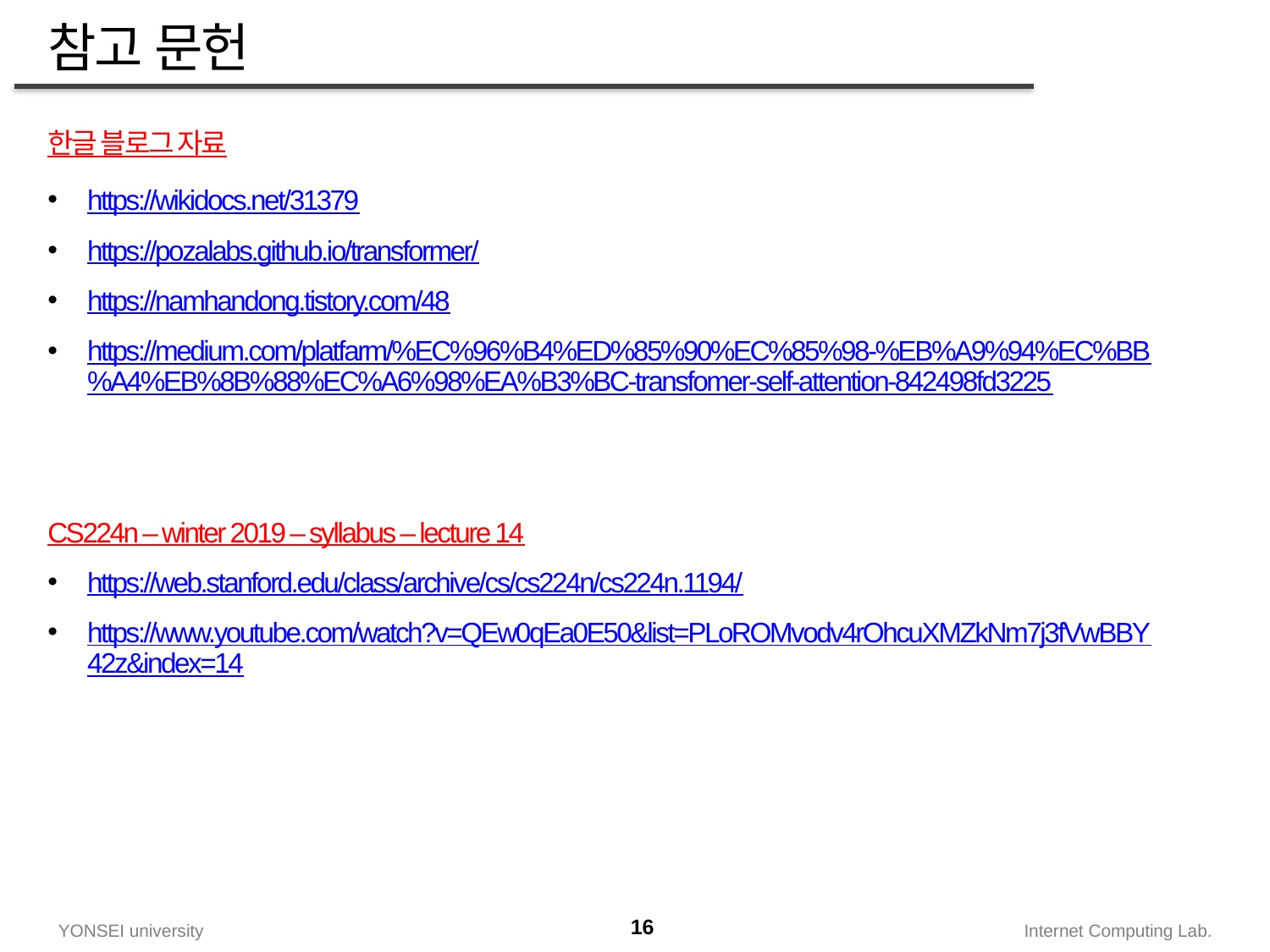

# 참고 문헌
한글 블로그 자료
https://wikidocs.net/31379
https://pozalabs.github.io/transformer/
https://namhandong.tistory.com/48
https://medium.com/platfarm/%EC%96%B4%ED%85%90%EC%85%98-%EB%A9%94%EC%BB%A4%EB%8B%88%EC%A6%98%EA%B3%BC-transfomer-self-attention-842498fd3225

CS224n – winter 2019 – syllabus – lecture 14
https://web.stanford.edu/class/archive/cs/cs224n/cs224n.1194/
https://www.youtube.com/watch?v=QEw0qEa0E50&list=PLoROMvodv4rOhcuXMZkNm7j3fVwBBY42z&index=14

16